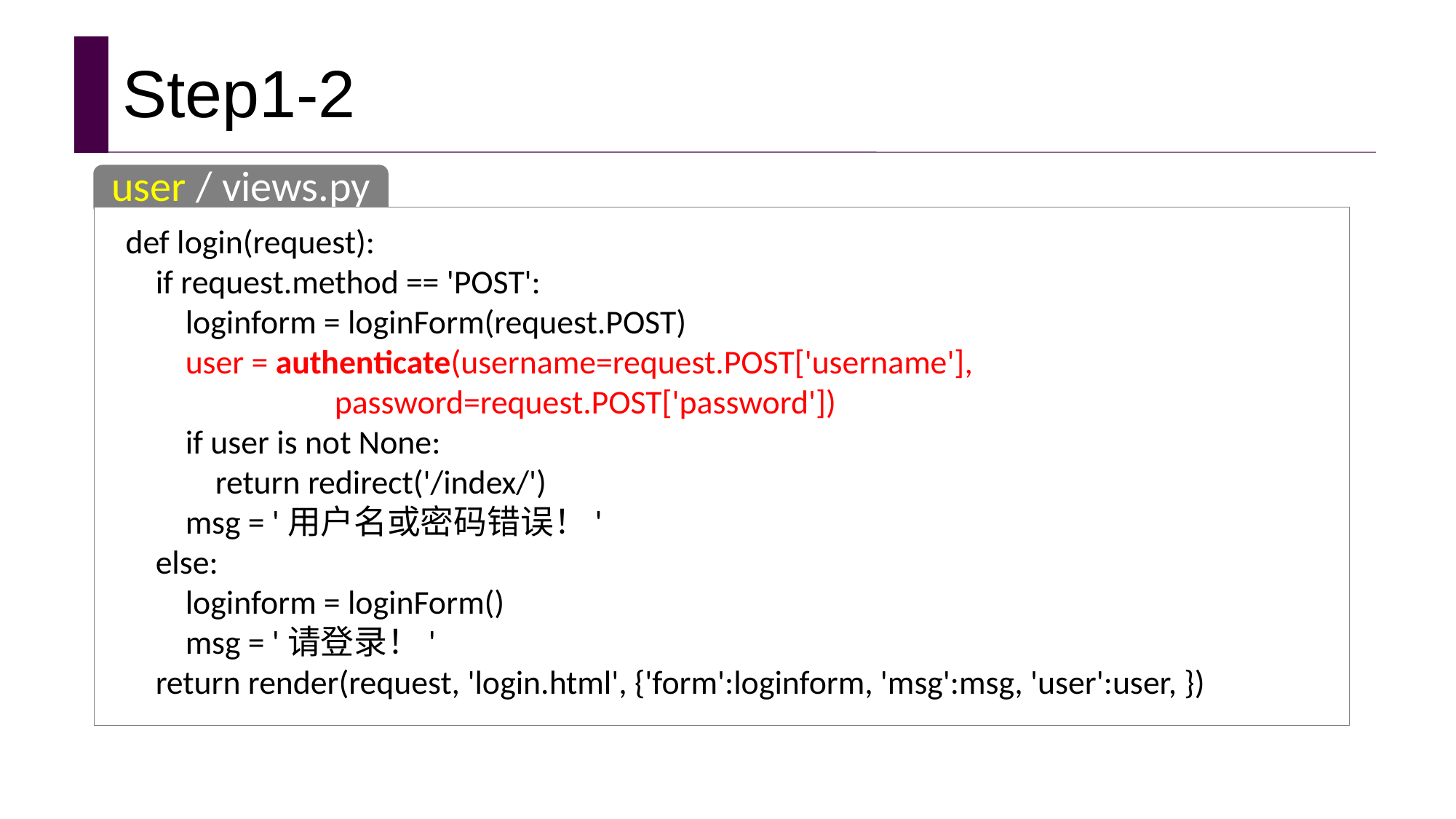

# Step1-2
user / views.py

def login(request):
    if request.method == 'POST':
        loginform = loginForm(request.POST)
        user = authenticate(username=request.POST['username'],
                            password=request.POST['password'])
        if user is not None:
            return redirect('/index/')
        msg = '用户名或密码错误！'
    else:
        loginform = loginForm()
        msg = '请登录！'
    return render(request, 'login.html', {'form':loginform, 'msg':msg, 'user':user, })